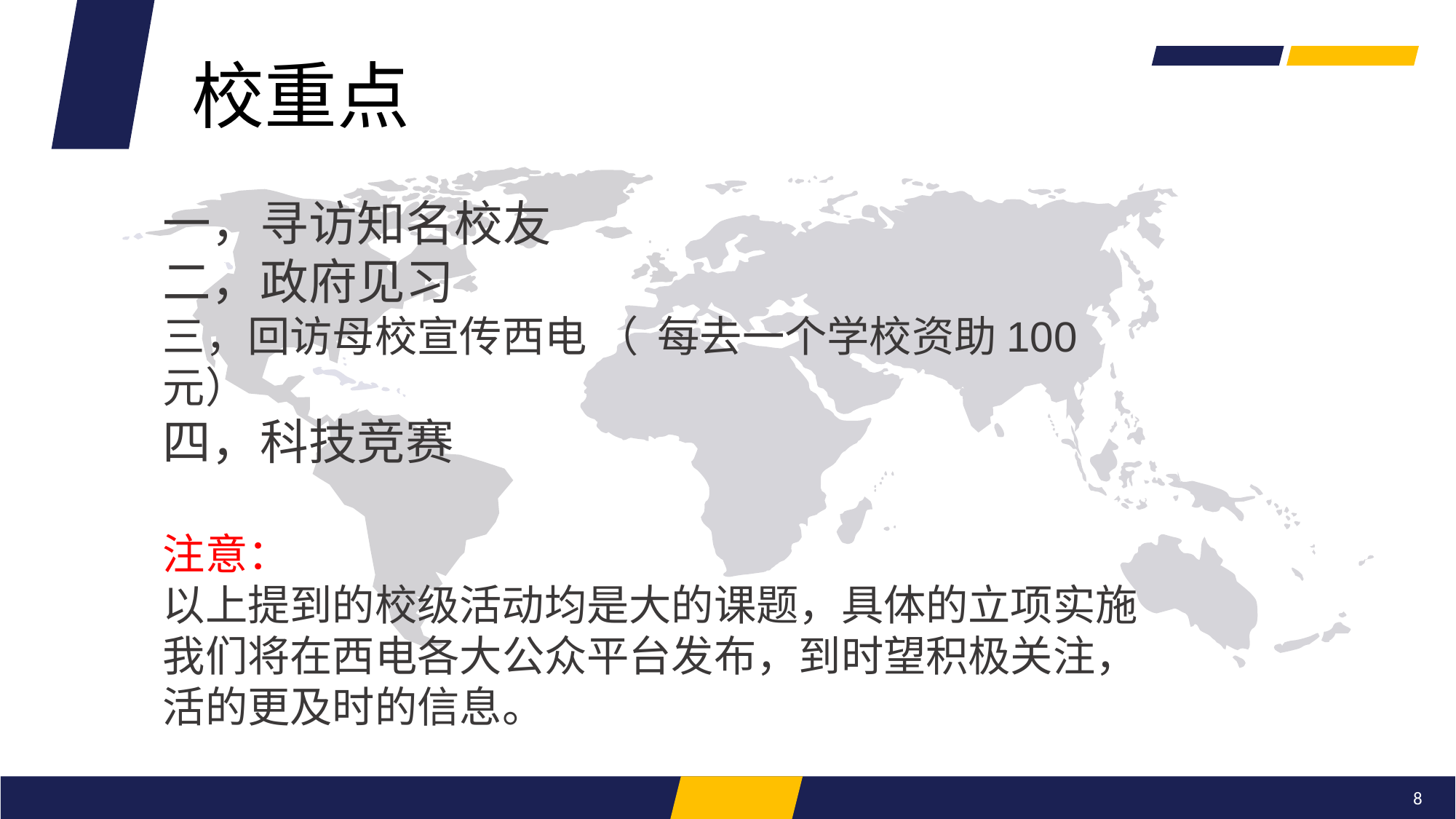

校重点

一，寻访知名校友
二，政府见习
三，回访母校宣传西电 （  每去一个学校资助100元）
四，科技竞赛

注意：
以上提到的校级活动均是大的课题，具体的立项实施我们将在西电各大公众平台发布，到时望积极关注，活的更及时的信息。

8